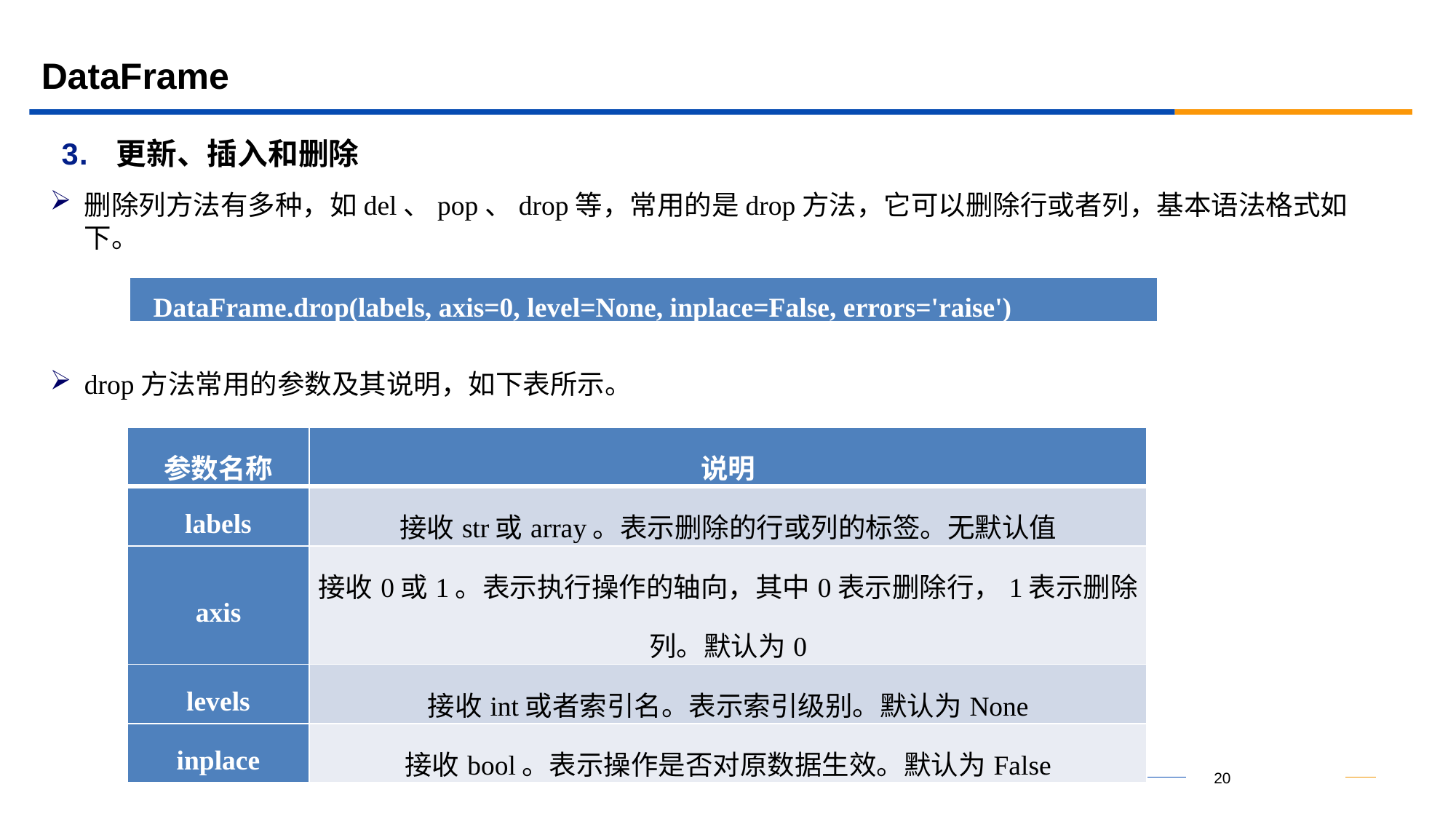

# DataFrame
更新、插入和删除
删除列方法有多种，如del、pop、drop等，常用的是drop方法，它可以删除行或者列，基本语法格式如下。
| DataFrame.drop(labels, axis=0, level=None, inplace=False, errors='raise') |
| --- |
drop方法常用的参数及其说明，如下表所示。
| 参数名称 | 说明 |
| --- | --- |
| labels | 接收str或array。表示删除的行或列的标签。无默认值 |
| axis | 接收0或1。表示执行操作的轴向，其中0表示删除行，1表示删除列。默认为0 |
| levels | 接收int或者索引名。表示索引级别。默认为None |
| inplace | 接收bool。表示操作是否对原数据生效。默认为False |